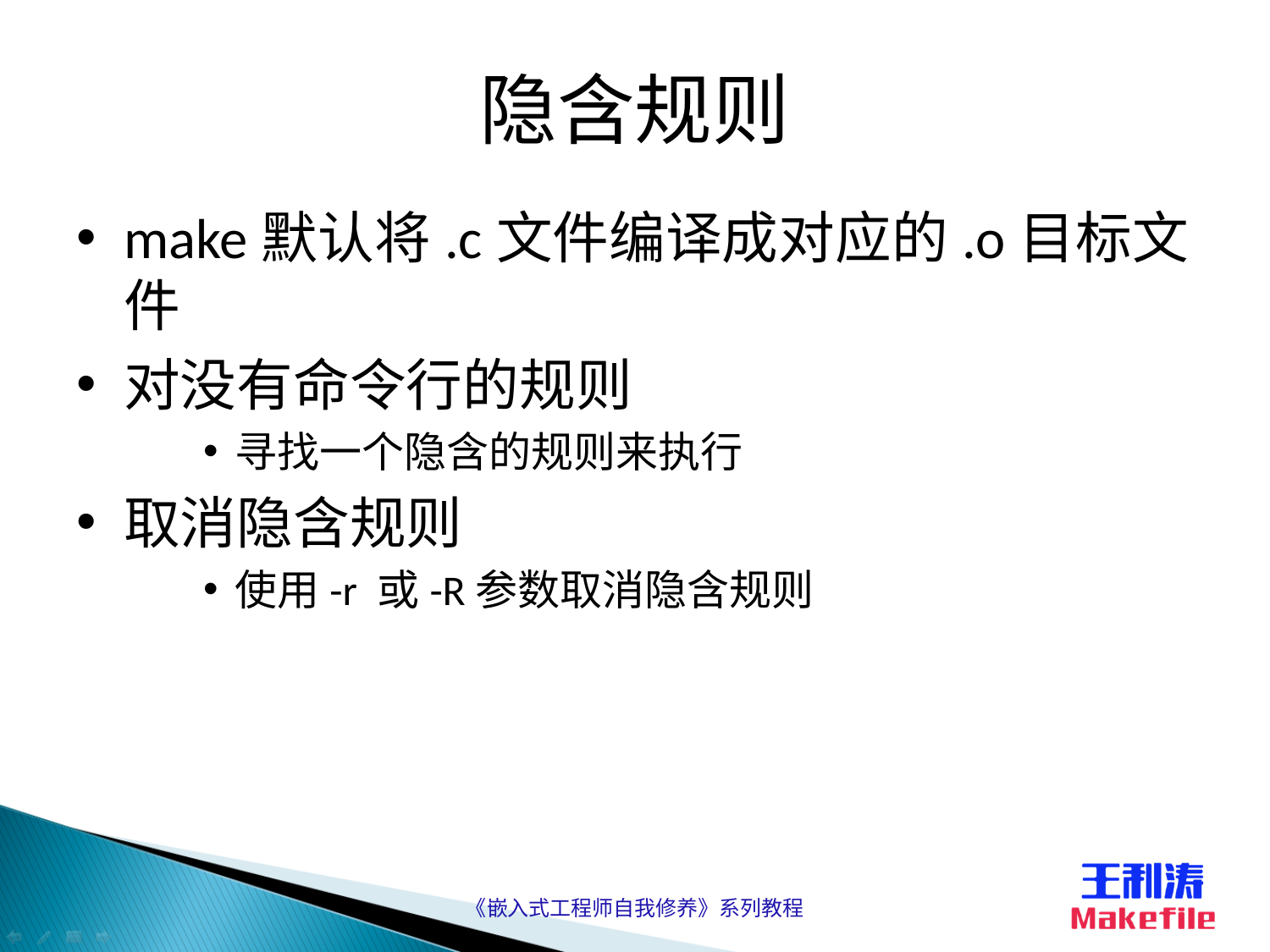

# 隐含规则
make默认将.c文件编译成对应的.o目标文件
对没有命令行的规则
寻找一个隐含的规则来执行
取消隐含规则
使用-r 或-R参数取消隐含规则

《嵌入式工程师自我修养》系列教程